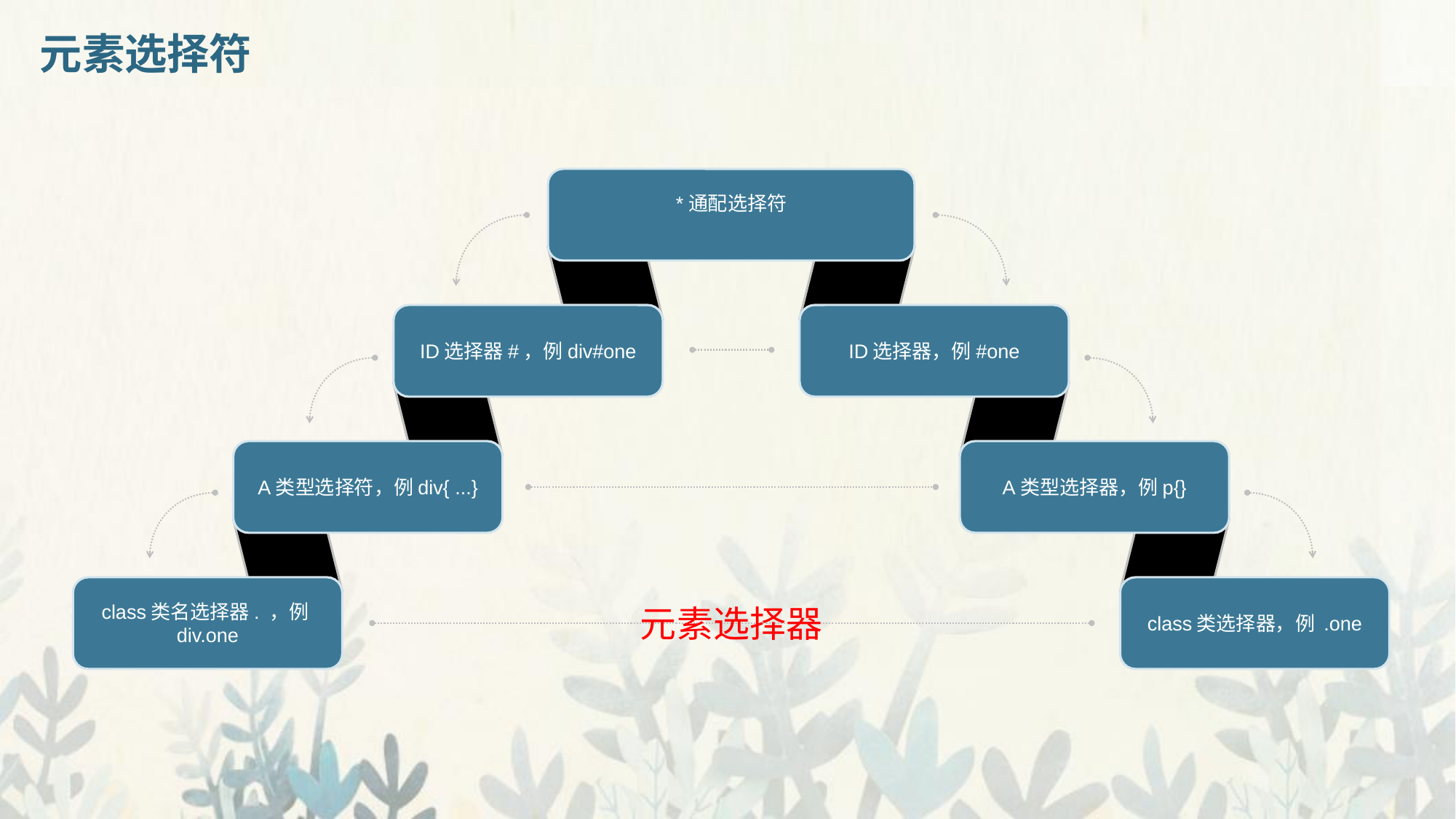

# 元素选择符
*通配选择符

ID选择器#，例div#one
ID选择器，例#one

A类型选择符，例div{ ...}
A类型选择器，例p{}

class类名选择器. ，例div.one
class类选择器，例 .one
元素选择器